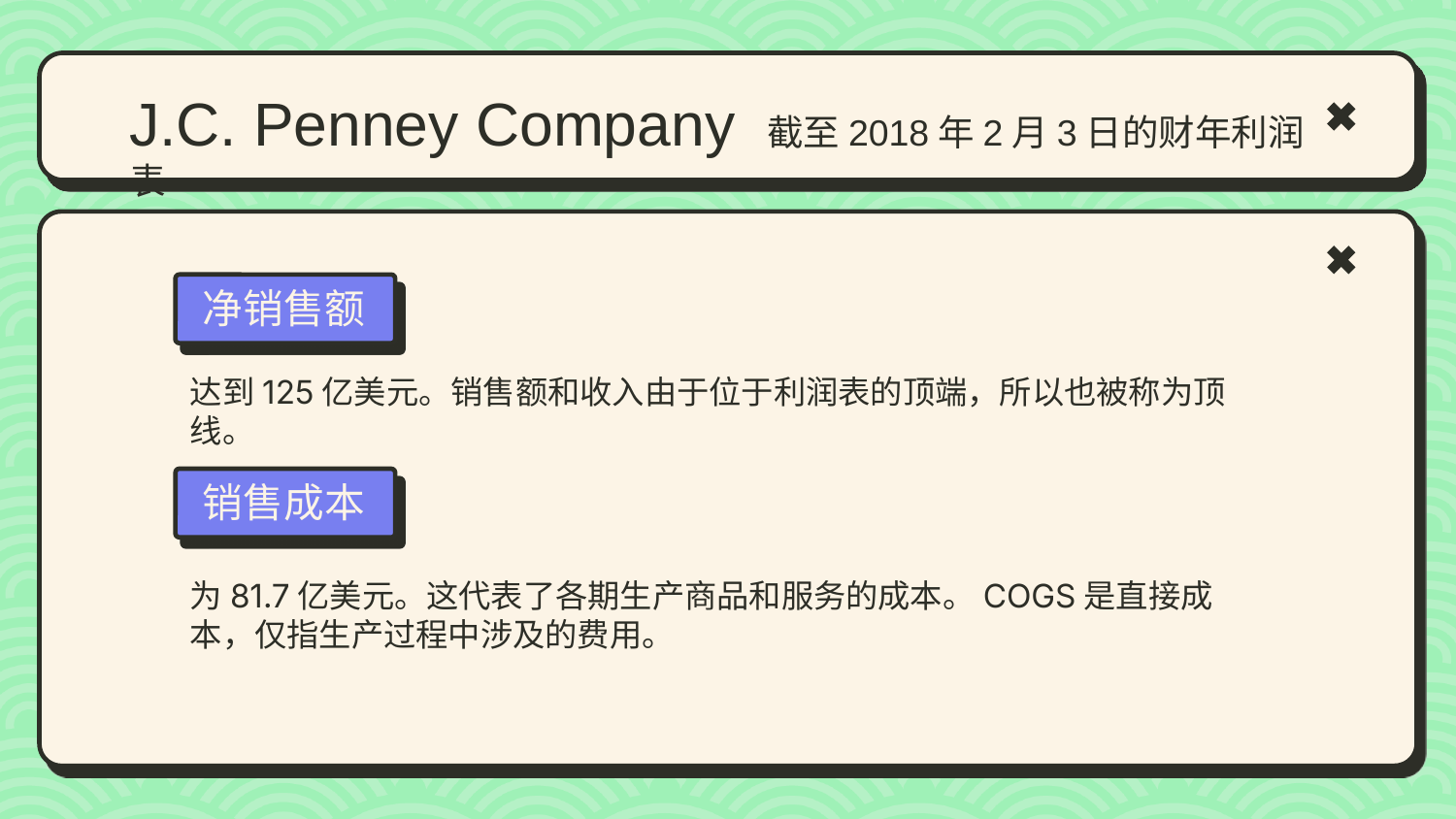

# J.C. Penney Company 截至2018年2月3日的财年利润表
PROJECT 02
净销售额

达到125亿美元。销售额和收入由于位于利润表的顶端，所以也被称为顶线。
销售成本

PROJECT 02
为81.7亿美元。这代表了各期生产商品和服务的成本。COGS是直接成本，仅指生产过程中涉及的费用。